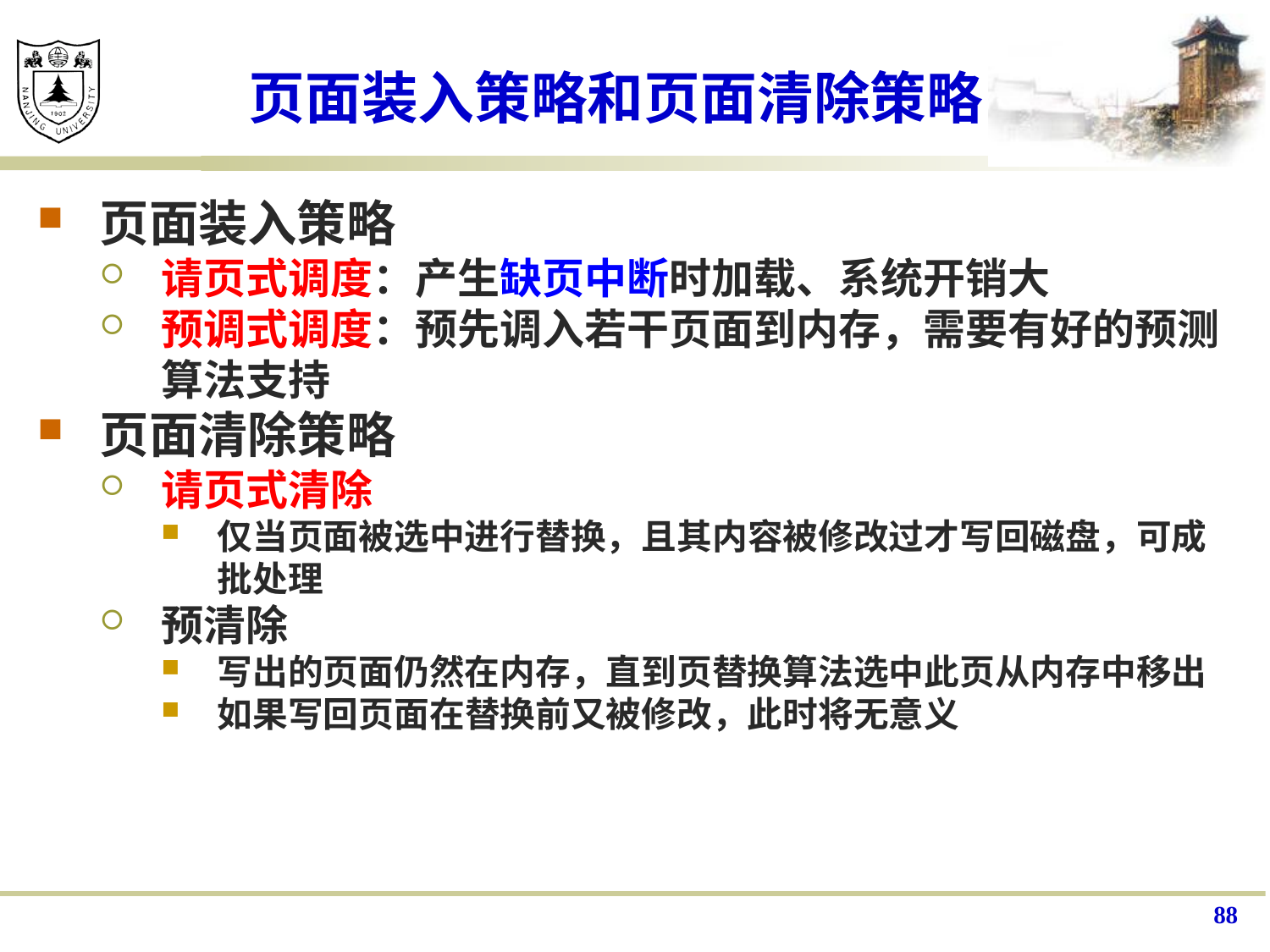

# 页面装入策略和页面清除策略
页面装入策略
请页式调度：产生缺页中断时加载、系统开销大
预调式调度：预先调入若干页面到内存，需要有好的预测算法支持
页面清除策略
请页式清除
仅当页面被选中进行替换，且其内容被修改过才写回磁盘，可成批处理
预清除
写出的页面仍然在内存，直到页替换算法选中此页从内存中移出
如果写回页面在替换前又被修改，此时将无意义

88